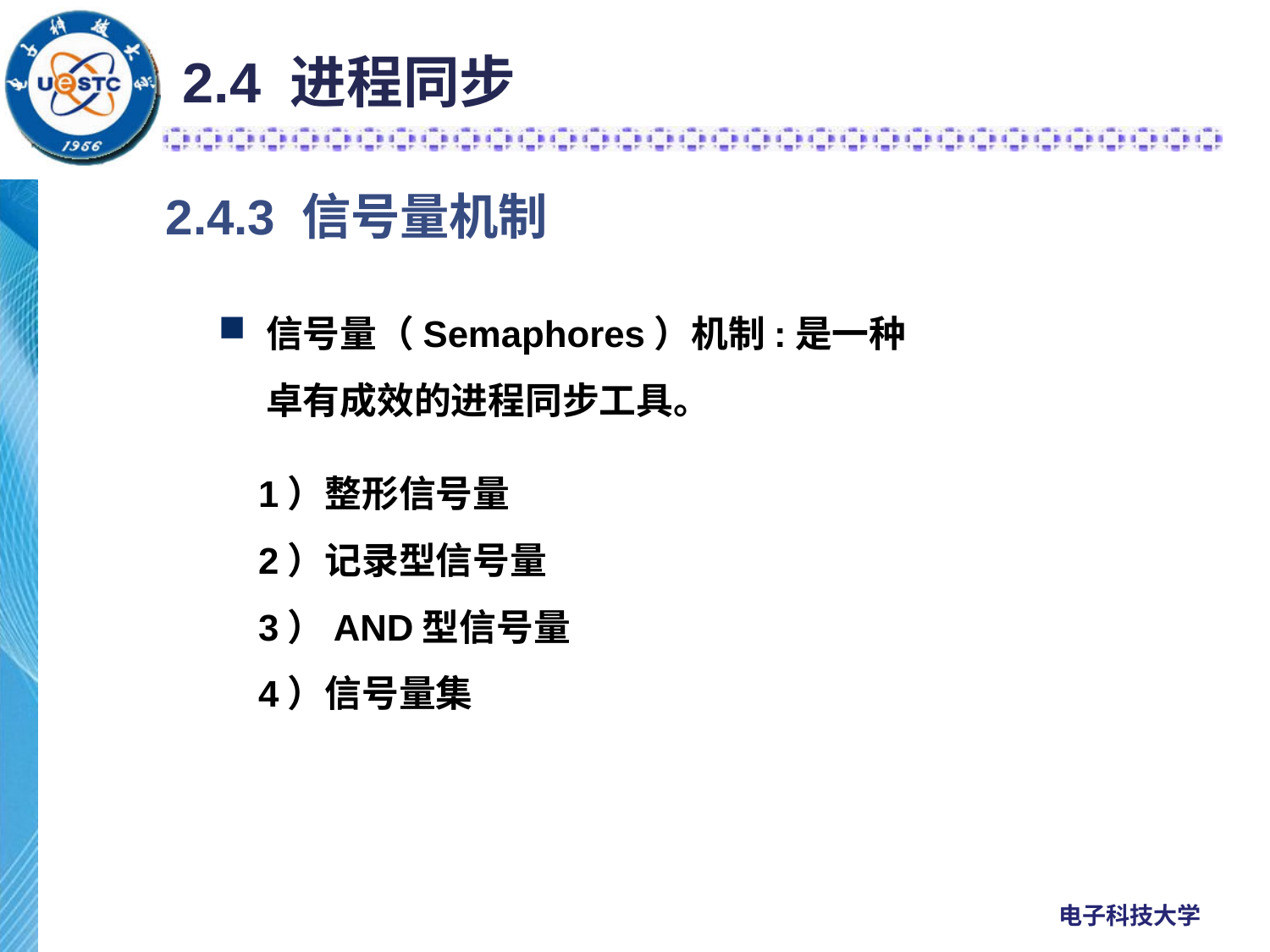

2.4 进程同步
2.4.3 信号量机制
信号量（Semaphores）机制:是一种卓有成效的进程同步工具。
1）整形信号量
2）记录型信号量
3）AND型信号量
4）信号量集